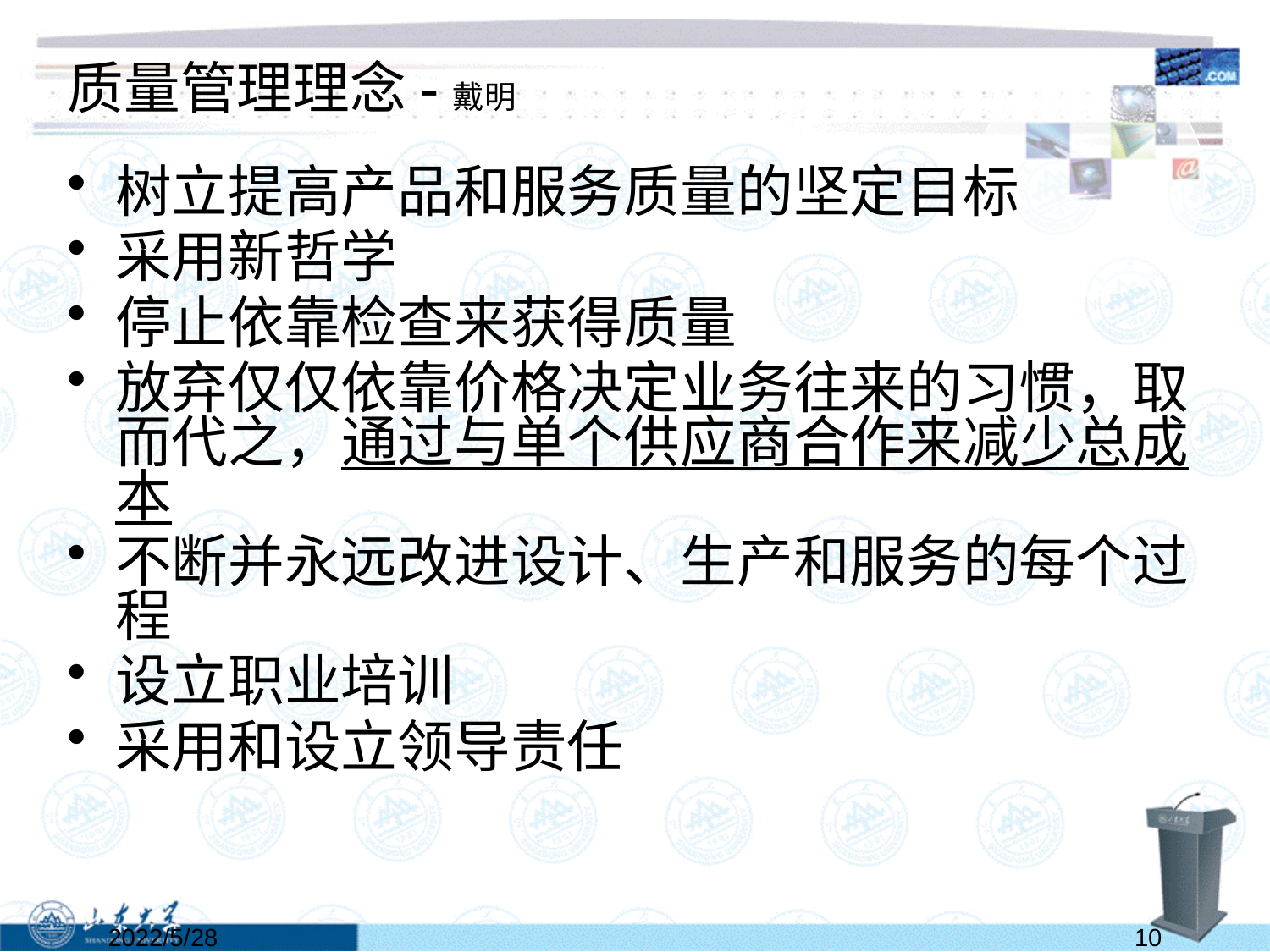

# 质量管理理念-戴明
树立提高产品和服务质量的坚定目标
采用新哲学
停止依靠检查来获得质量
放弃仅仅依靠价格决定业务往来的习惯，取而代之，通过与单个供应商合作来减少总成本
不断并永远改进设计、生产和服务的每个过程
设立职业培训
采用和设立领导责任
2022/5/28
10